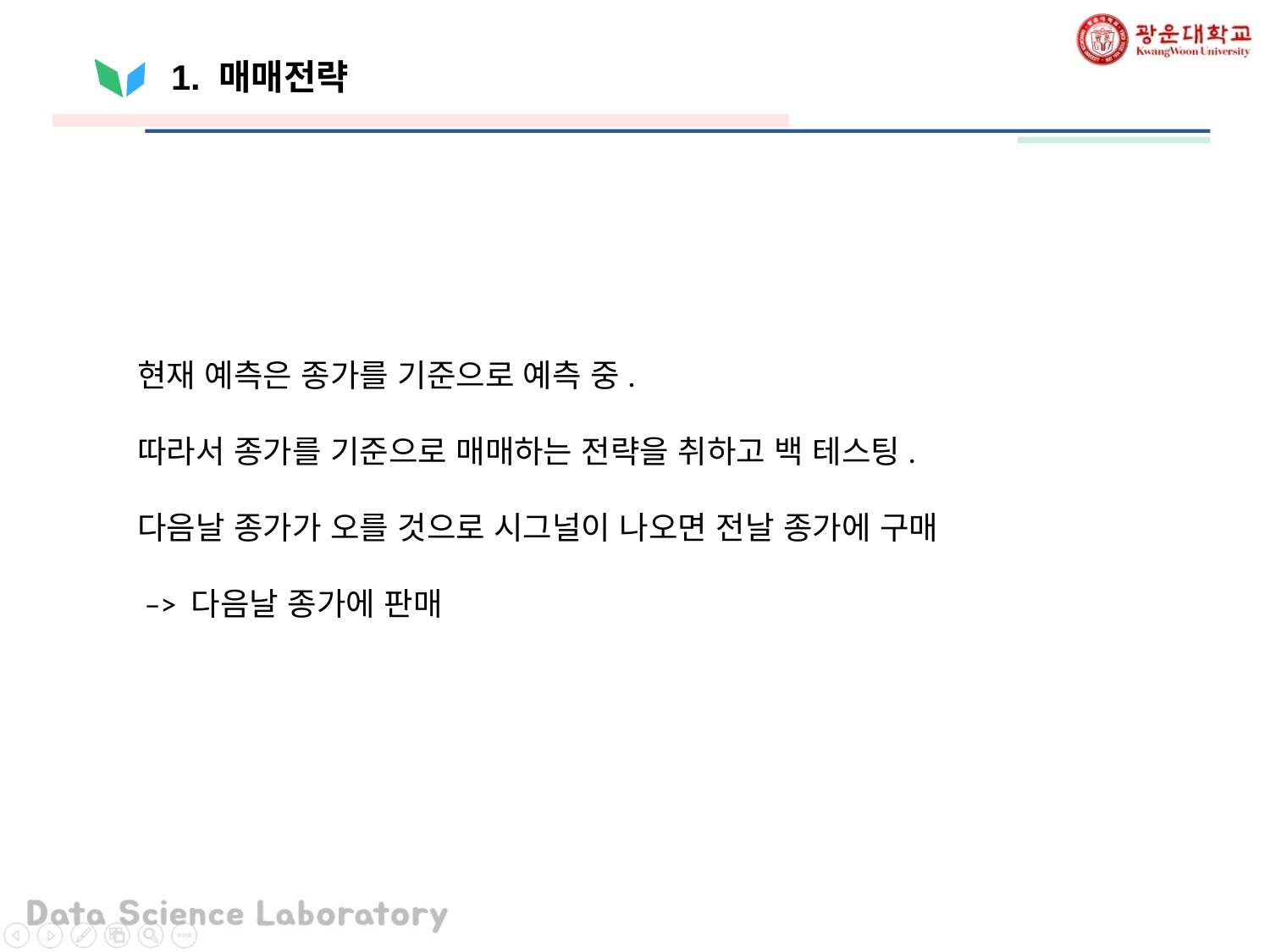

# 1. 매매전략
현재 예측은 종가를 기준으로 예측 중.

따라서 종가를 기준으로 매매하는 전략을 취하고 백 테스팅.

다음날 종가가 오를 것으로 시그널이 나오면 전날 종가에 구매

 –> 다음날 종가에 판매